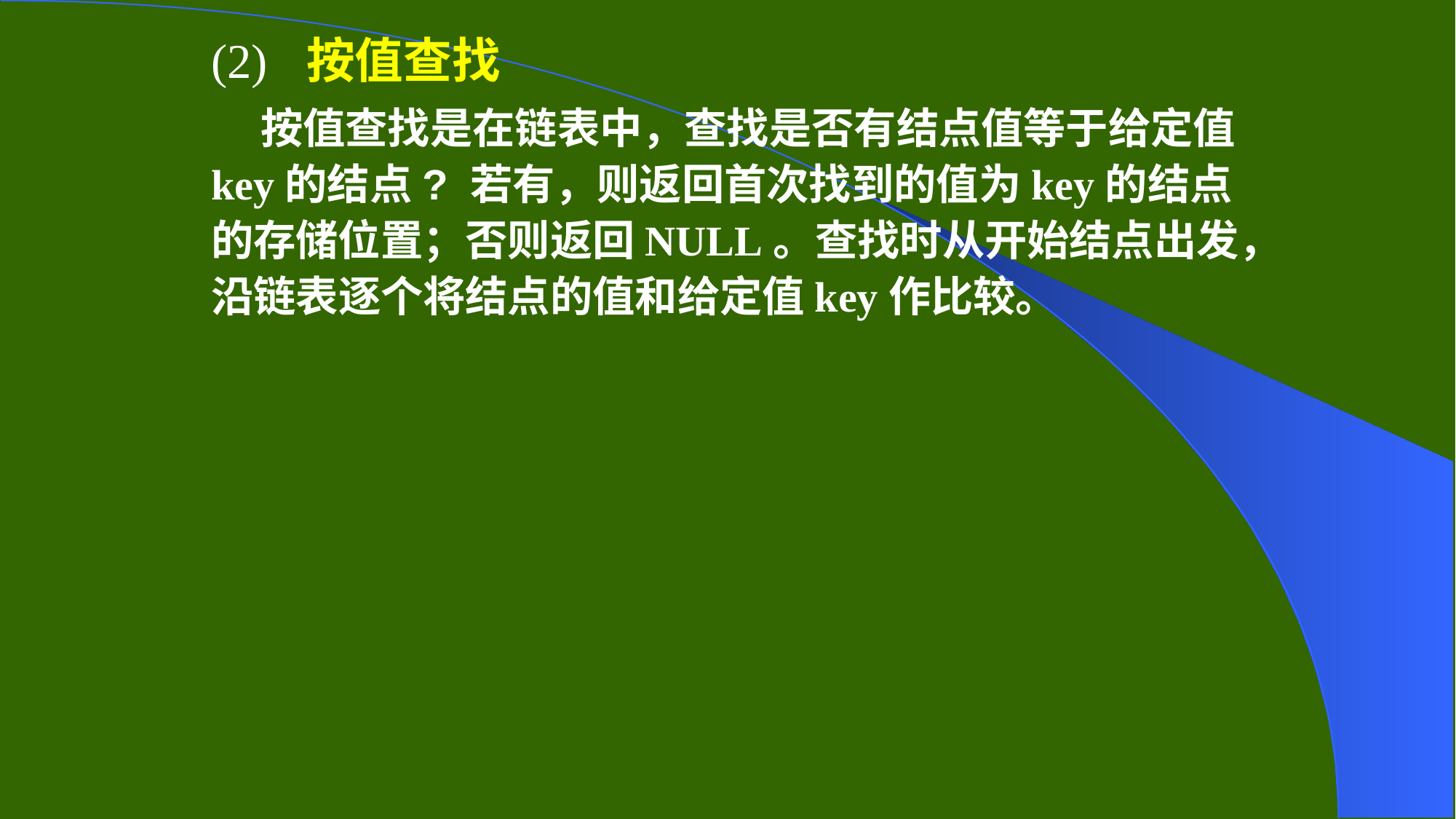

(2)  按值查找
     按值查找是在链表中，查找是否有结点值等于给定值key的结点? 若有，则返回首次找到的值为key的结点的存储位置；否则返回NULL。查找时从开始结点出发，沿链表逐个将结点的值和给定值key作比较。